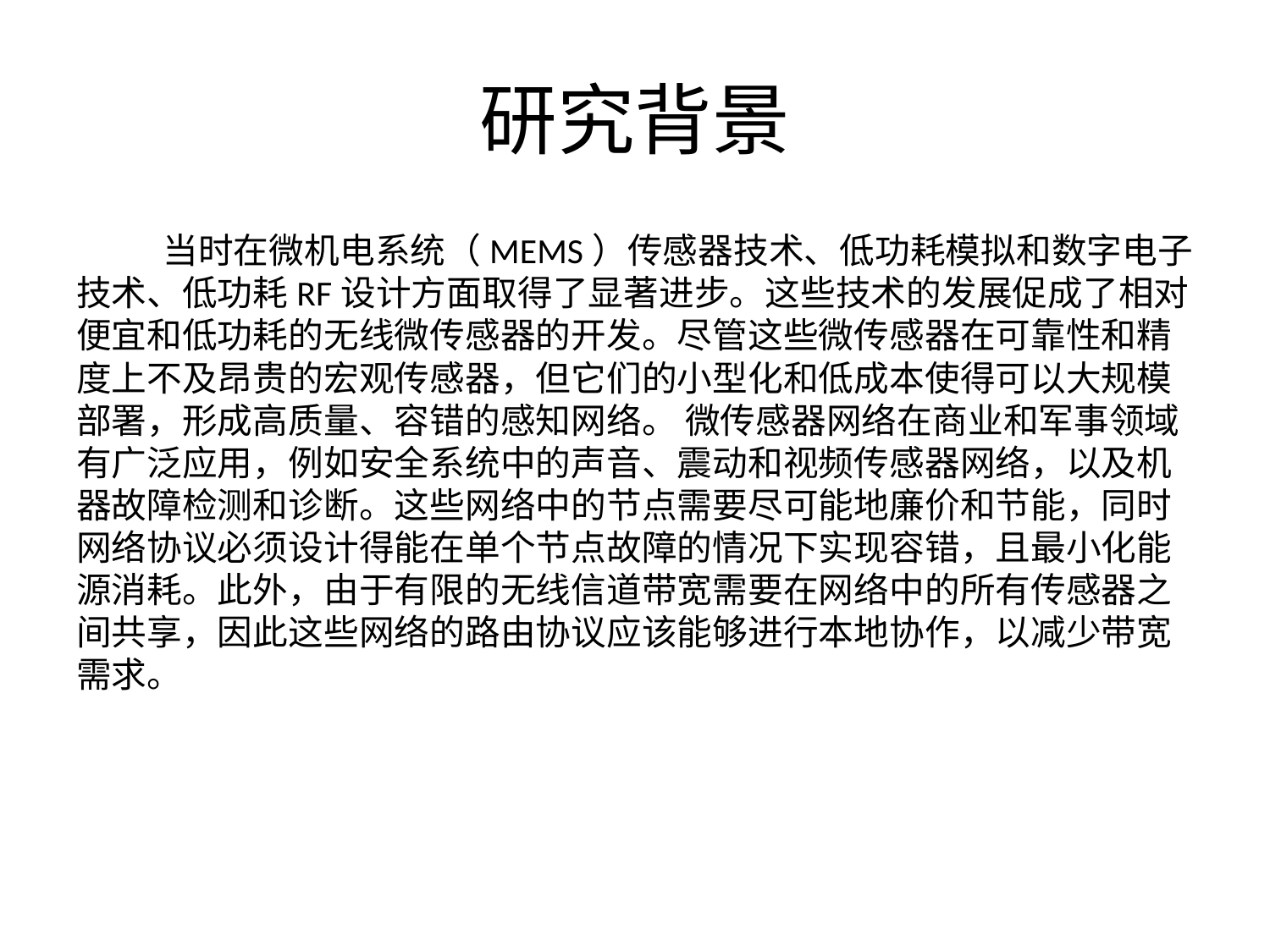

# 研究背景
          当时在微机电系统（MEMS）传感器技术、低功耗模拟和数字电子技术、低功耗RF设计方面取得了显著进步。这些技术的发展促成了相对便宜和低功耗的无线微传感器的开发。尽管这些微传感器在可靠性和精度上不及昂贵的宏观传感器，但它们的小型化和低成本使得可以大规模部署，形成高质量、容错的感知网络。 微传感器网络在商业和军事领域有广泛应用，例如安全系统中的声音、震动和视频传感器网络，以及机器故障检测和诊断。这些网络中的节点需要尽可能地廉价和节能，同时网络协议必须设计得能在单个节点故障的情况下实现容错，且最小化能源消耗。此外，由于有限的无线信道带宽需要在网络中的所有传感器之间共享，因此这些网络的路由协议应该能够进行本地协作，以减少带宽需求。